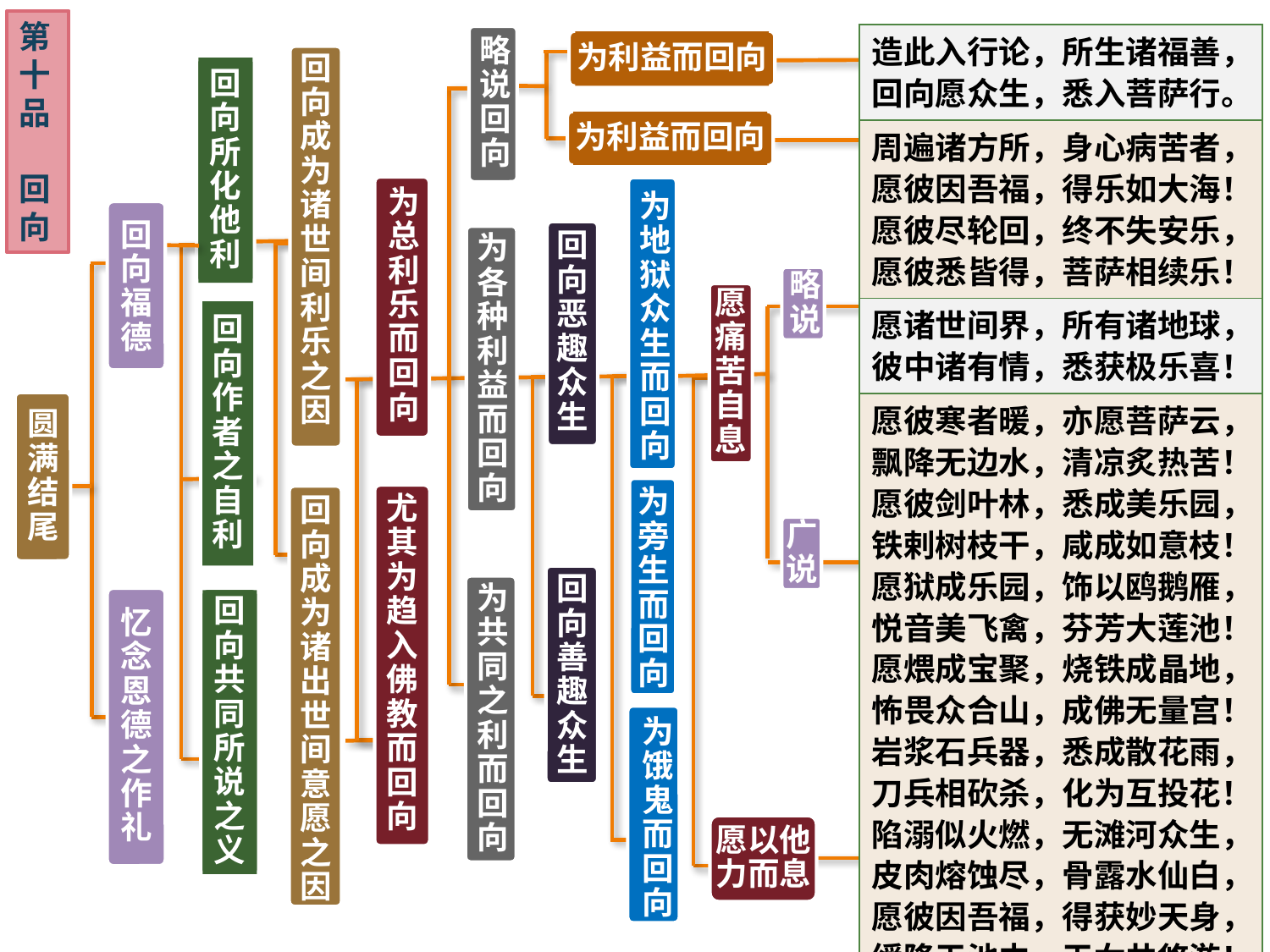

第十品

回向
| 造此入行论，所生诸福善， 回向愿众生，悉入菩萨行。 |
| --- |
| 周遍诸方所，身心病苦者，愿彼因吾福，得乐如大海！ 愿彼尽轮回，终不失安乐， 愿彼悉皆得，菩萨相续乐！ |
| 愿诸世间界，所有诸地球，彼中诸有情，悉获极乐喜！ |
| 愿彼寒者暖，亦愿菩萨云，飘降无边水，清凉炙热苦！愿彼剑叶林，悉成美乐园，铁剌树枝干，咸成如意枝！愿狱成乐园，饰以鸥鹅雁，悦音美飞禽，芬芳大莲池！愿煨成宝聚，烧铁成晶地，怖畏众合山，成佛无量宫！岩浆石兵器，悉成散花雨，刀兵相砍杀，化为互投花！陷溺似火燃，无滩河众生，皮肉熔蚀尽，骨露水仙白，愿彼因吾福，得获妙天身，缓降天池中，天女共悠游！ |
| 云何此中隼，卒鹫顿生惧？ 谁有此妙力，除暗生欢喜？ |

略说回向

为利益而回向

回向成为诸世间利乐之因

回向所化他利

为利益而回向
为总利乐而回向

为地狱众生而回向

回向福德

回向恶趣众生

为各种利益而回向
略说

愿痛苦自息

回向作者之自利

圆满结尾

为旁生而回向
尤其为趋入佛教而回向

回向成为诸出世间意愿之因
广说

回向善趣众生

为共同之利而回向
忆念恩德之作礼

回向共同所说之义

为饿鬼而回向
愿以他力而息